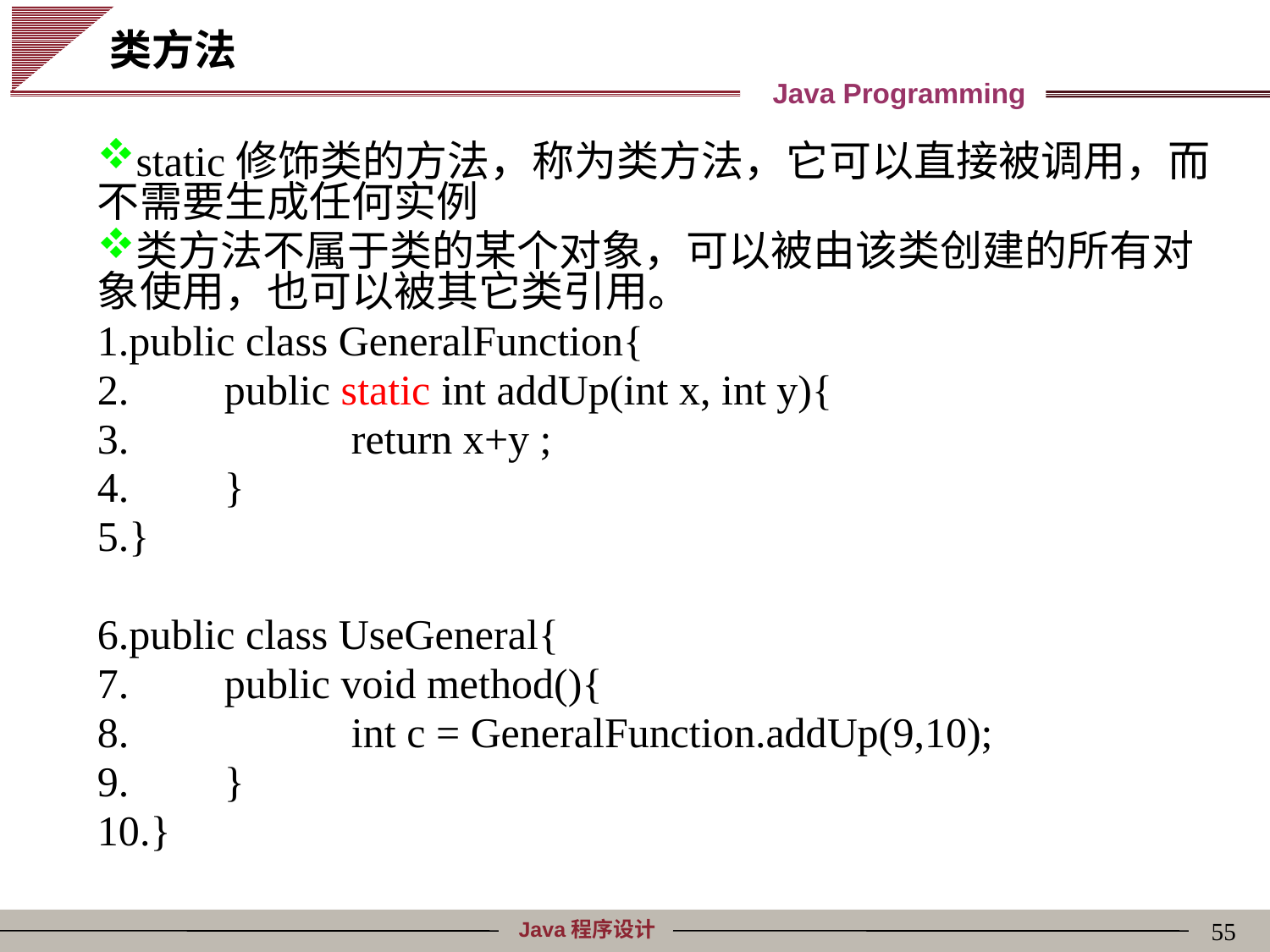

# 类方法
static修饰类的方法，称为类方法，它可以直接被调用，而不需要生成任何实例
类方法不属于类的某个对象，可以被由该类创建的所有对象使用，也可以被其它类引用。
public class GeneralFunction{
	public static int addUp(int x, int y){
		return x+y ;
	}
}

public class UseGeneral{
	public void method(){
		int c = GeneralFunction.addUp(9,10);
	}
}